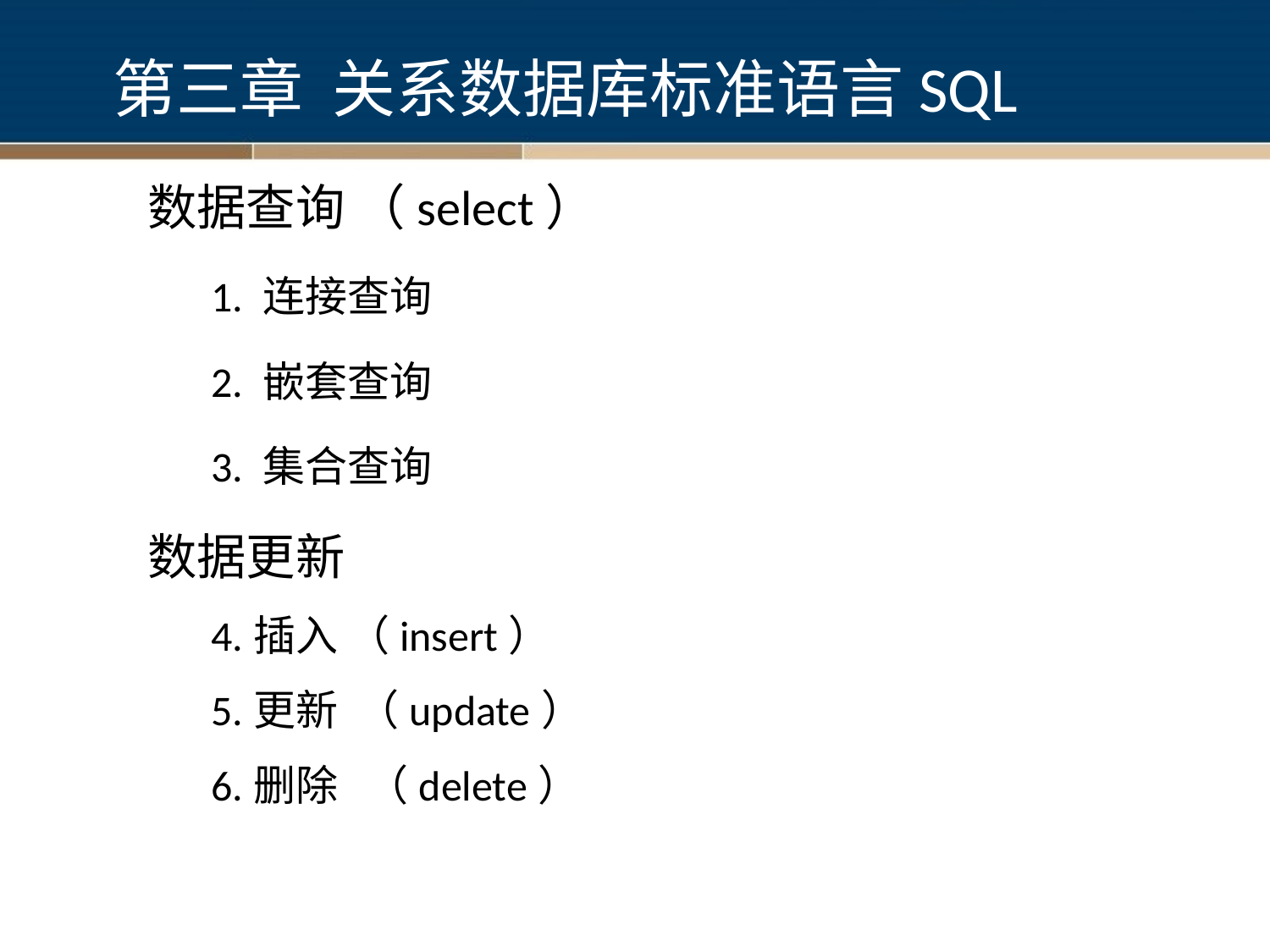

第三章  关系数据库标准语言SQL
数据查询 （select）
1. 连接查询
2. 嵌套查询
3. 集合查询
数据更新
4.插入 （insert）
5.更新  （update）
6.删除   （delete）